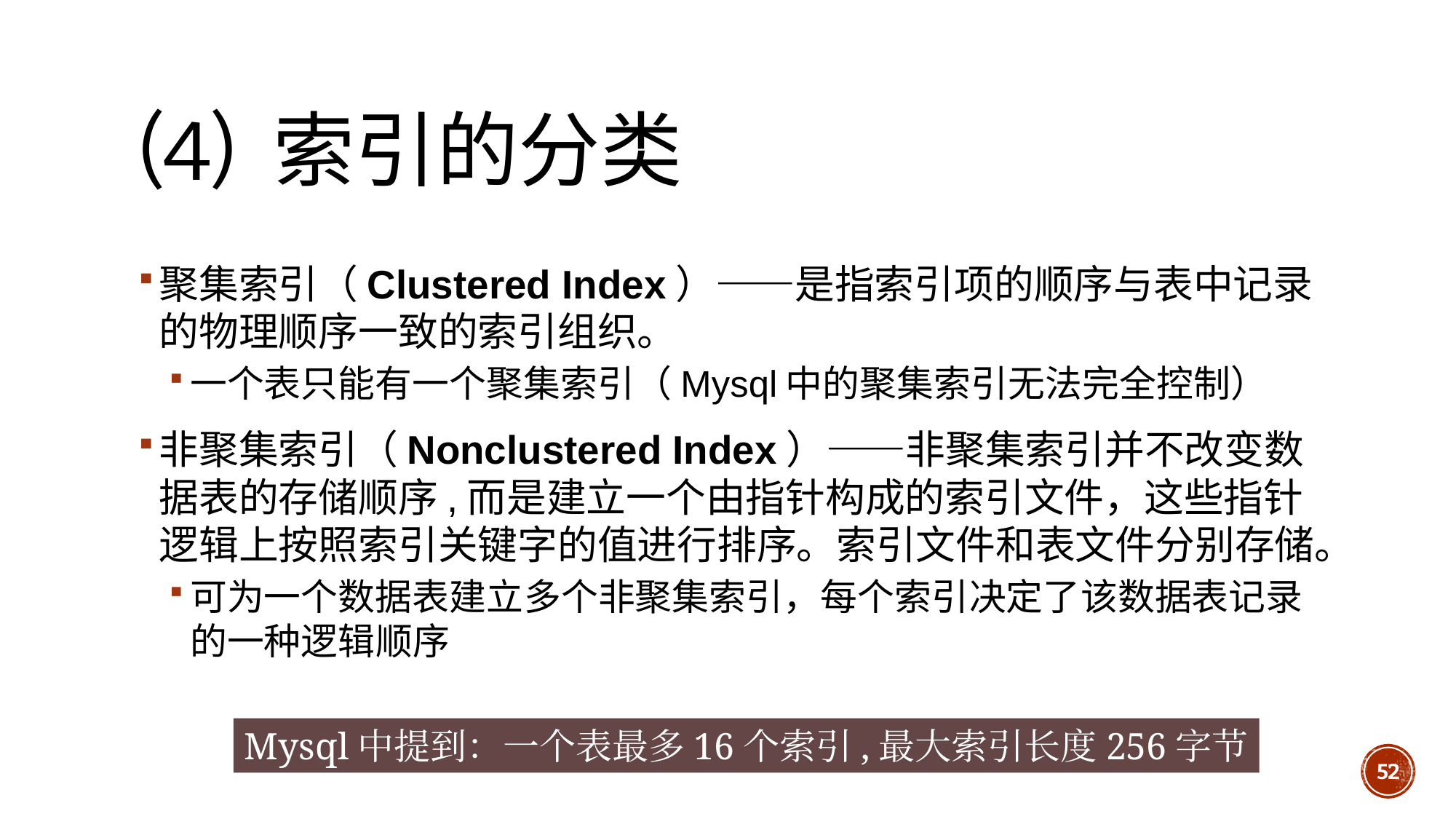

# (4) 索引的分类
聚集索引（Clustered Index）——是指索引项的顺序与表中记录的物理顺序一致的索引组织。
一个表只能有一个聚集索引（Mysql中的聚集索引无法完全控制）
非聚集索引（Nonclustered Index）——非聚集索引并不改变数据表的存储顺序,而是建立一个由指针构成的索引文件，这些指针逻辑上按照索引关键字的值进行排序。索引文件和表文件分别存储。
可为一个数据表建立多个非聚集索引，每个索引决定了该数据表记录的一种逻辑顺序

Mysql中提到：一个表最多16个索引,最大索引长度256字节
52